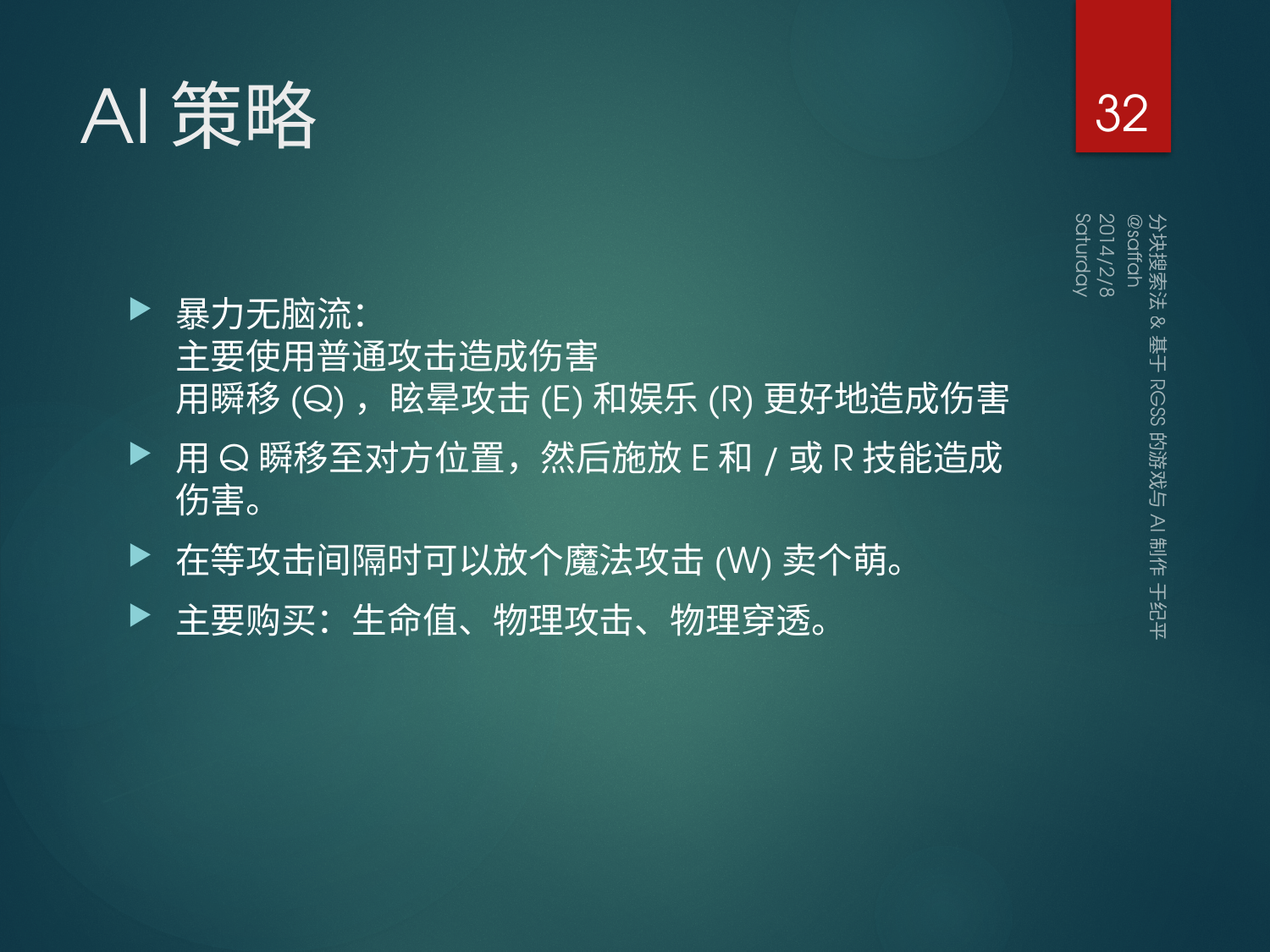

32
# AI策略
2014/2/8 Saturday
暴力无脑流：
主要使用普通攻击造成伤害
用瞬移(Q)，眩晕攻击(E)和娱乐(R)更好地造成伤害
用Q瞬移至对方位置，然后施放E和/或R技能造成伤害。
在等攻击间隔时可以放个魔法攻击(W)卖个萌。
主要购买：生命值、物理攻击、物理穿透。
分块搜索法&基于RGSS的游戏与AI制作 于纪平 @saffah